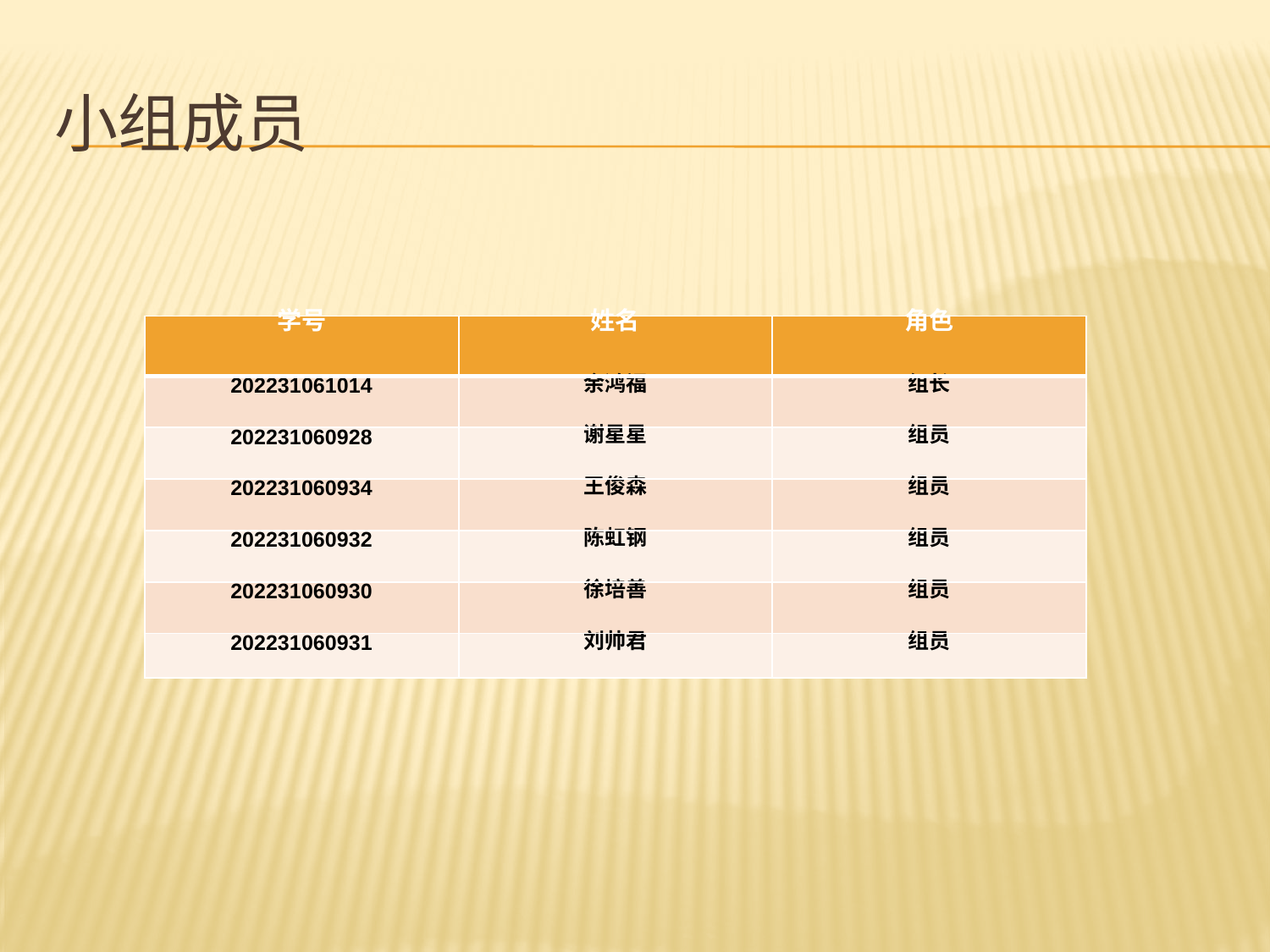

# 小组成员
| 学号 | 姓名 | 角色 |
| --- | --- | --- |
| 202231061014 | 余鸿福 | 组长 |
| 202231060928 | 谢星星 | 组员 |
| 202231060934 | 王俊森 | 组员 |
| 202231060932 | 陈虹钢 | 组员 |
| 202231060930 | 徐培善 | 组员 |
| 202231060931 | 刘帅君 | 组员 |